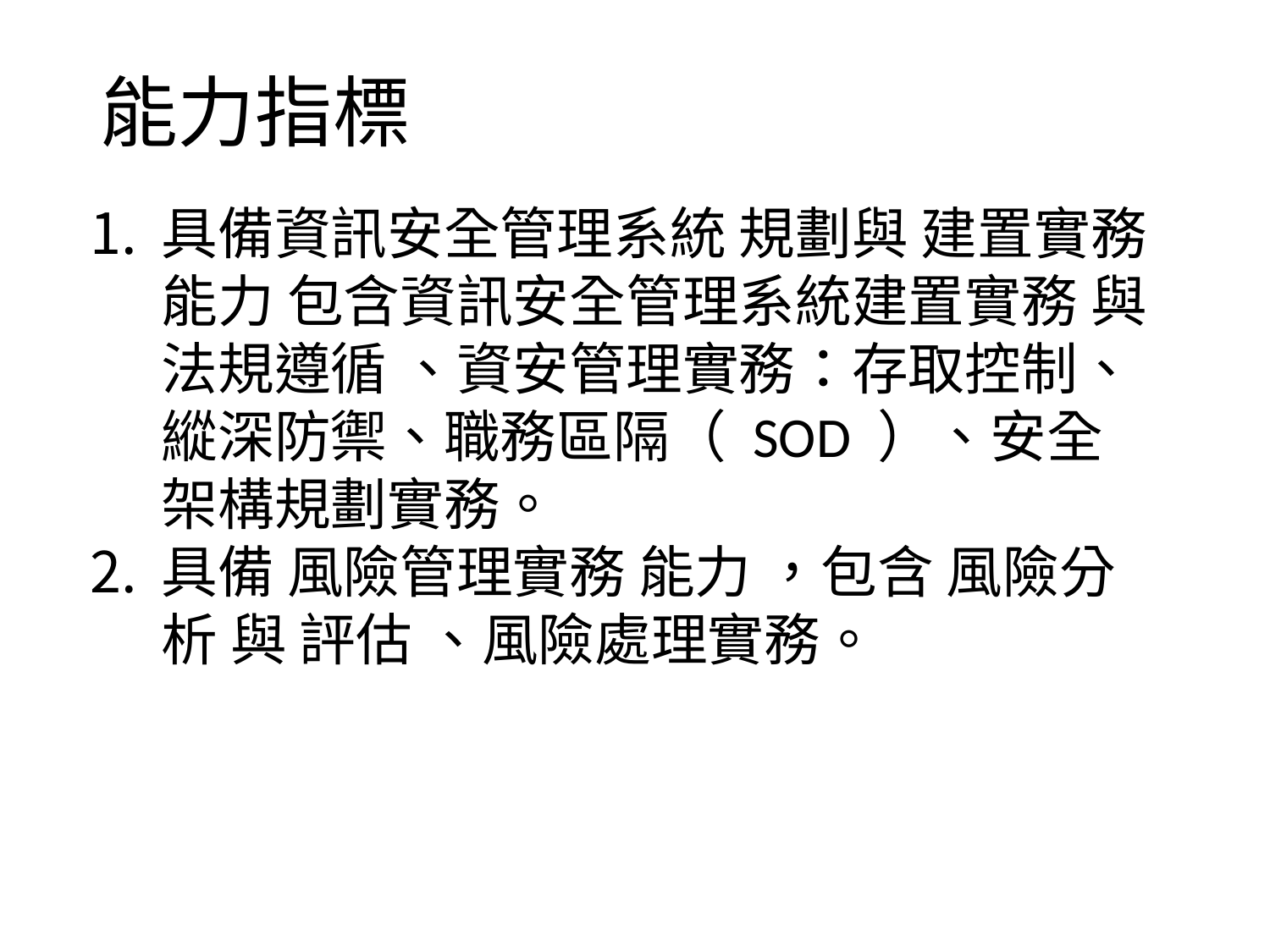

# 能力指標
具備資訊安全管理系統 規劃與 建置實務 能力 包含資訊安全管理系統建置實務 與法規遵循 、資安管理實務：存取控制、縱深防禦、職務區隔（ SOD ）、安全架構規劃實務。
具備 風險管理實務 能力 ，包含 風險分析 與 評估 、風險處理實務。